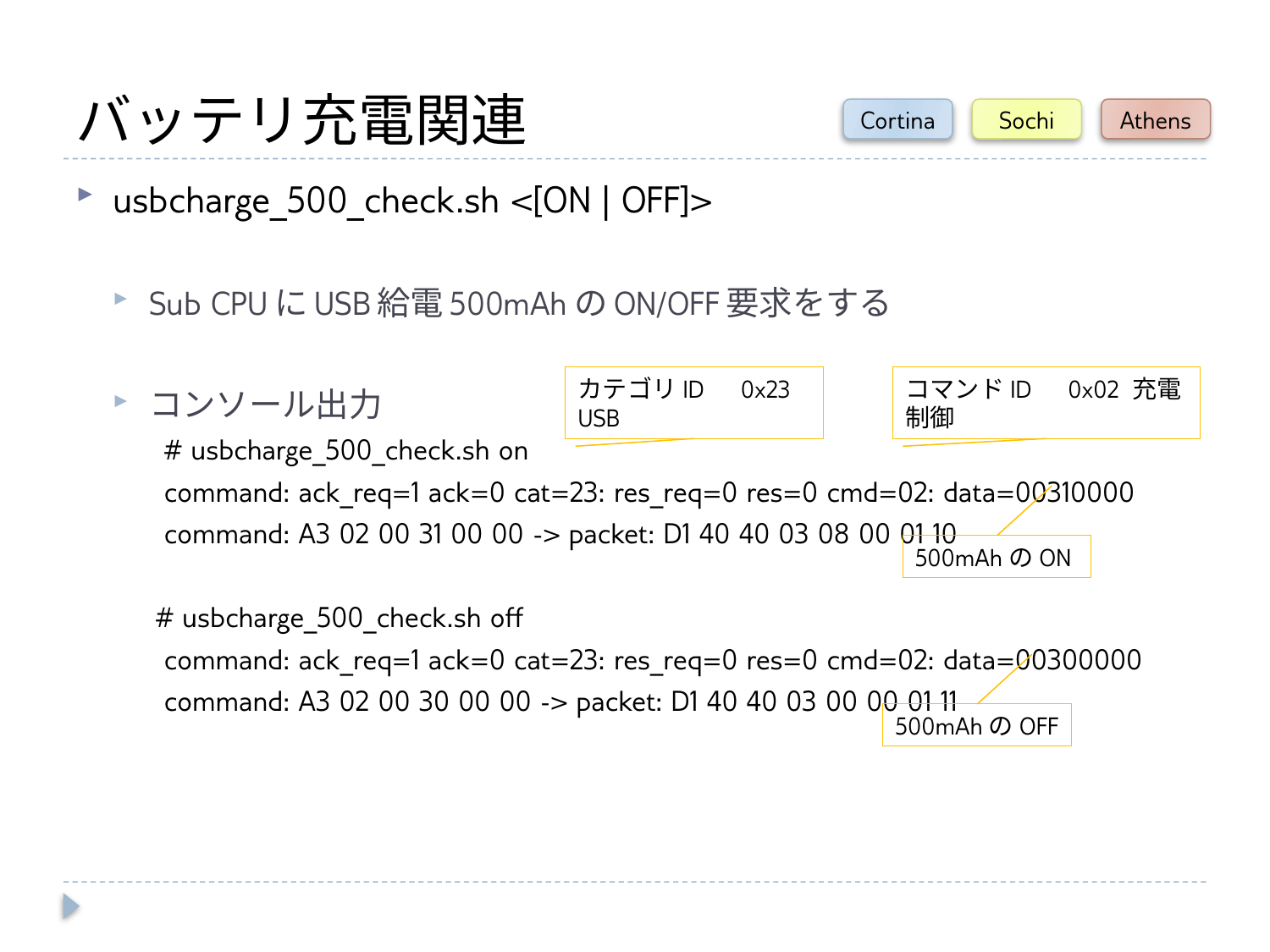

# バッテリ充電関連
Cortina
Sochi
Athens
usbcharge_500_check.sh <[ON | OFF]>

Sub CPUにUSB給電500mAhのON/OFF要求をする

コンソール出力
 # usbcharge_500_check.sh on
 command: ack_req=1 ack=0 cat=23: res_req=0 res=0 cmd=02: data=00310000
 command: A3 02 00 31 00 00 -> packet: D1 40 40 03 08 00 01 10

# usbcharge_500_check.sh off
 command: ack_req=1 ack=0 cat=23: res_req=0 res=0 cmd=02: data=00300000
 command: A3 02 00 30 00 00 -> packet: D1 40 40 03 00 00 01 11

カテゴリID　0x23 USB
コマンドID　0x02 充電制御
500mAhのON
500mAhのOFF